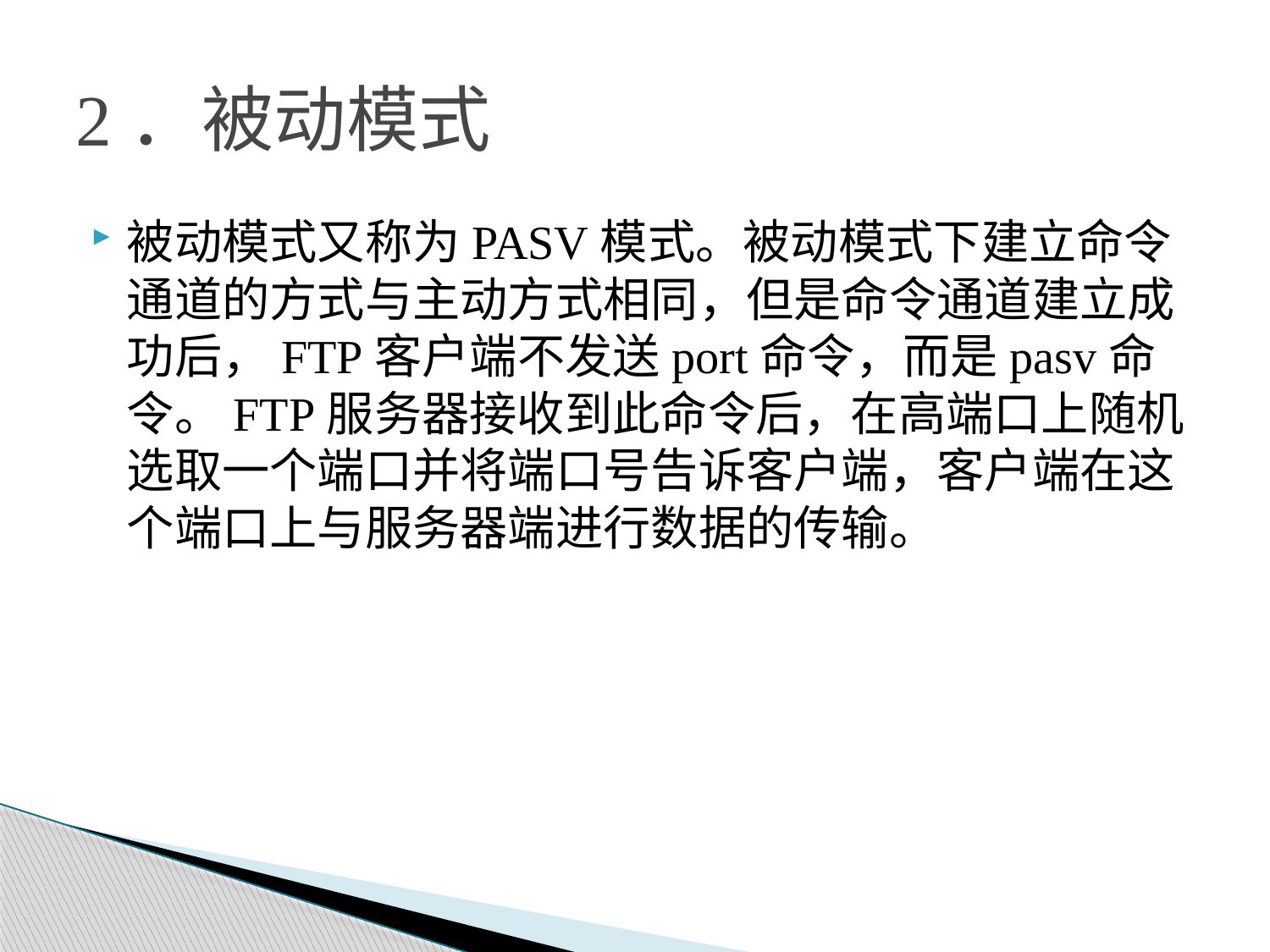

# 2．被动模式
被动模式又称为PASV模式。被动模式下建立命令通道的方式与主动方式相同，但是命令通道建立成功后，FTP客户端不发送port命令，而是pasv命令。FTP服务器接收到此命令后，在高端口上随机选取一个端口并将端口号告诉客户端，客户端在这个端口上与服务器端进行数据的传输。